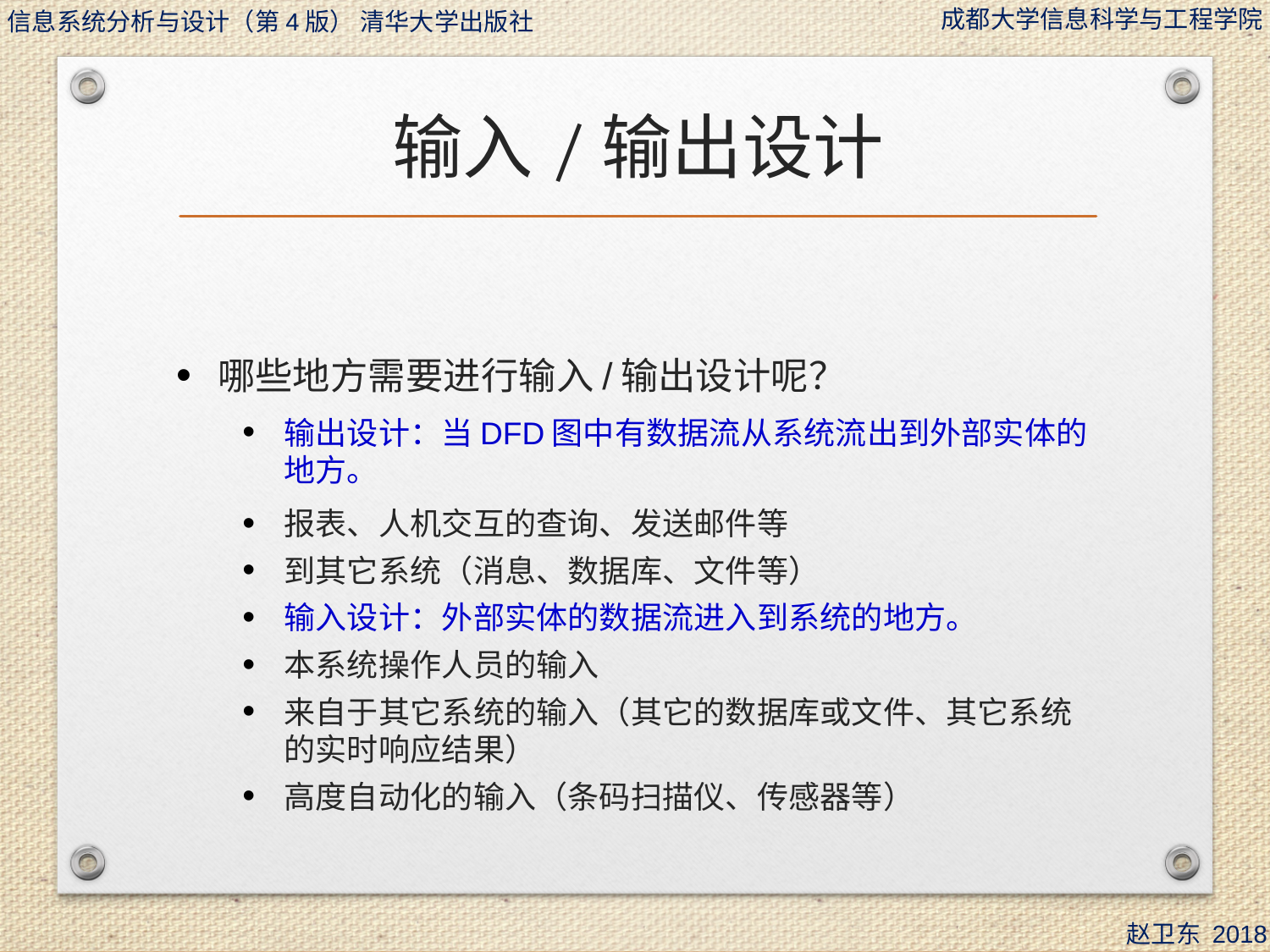

# 输入/输出设计
哪些地方需要进行输入/输出设计呢？
输出设计：当DFD图中有数据流从系统流出到外部实体的地方。
报表、人机交互的查询、发送邮件等
到其它系统（消息、数据库、文件等）
输入设计：外部实体的数据流进入到系统的地方。
本系统操作人员的输入
来自于其它系统的输入（其它的数据库或文件、其它系统的实时响应结果）
高度自动化的输入（条码扫描仪、传感器等）